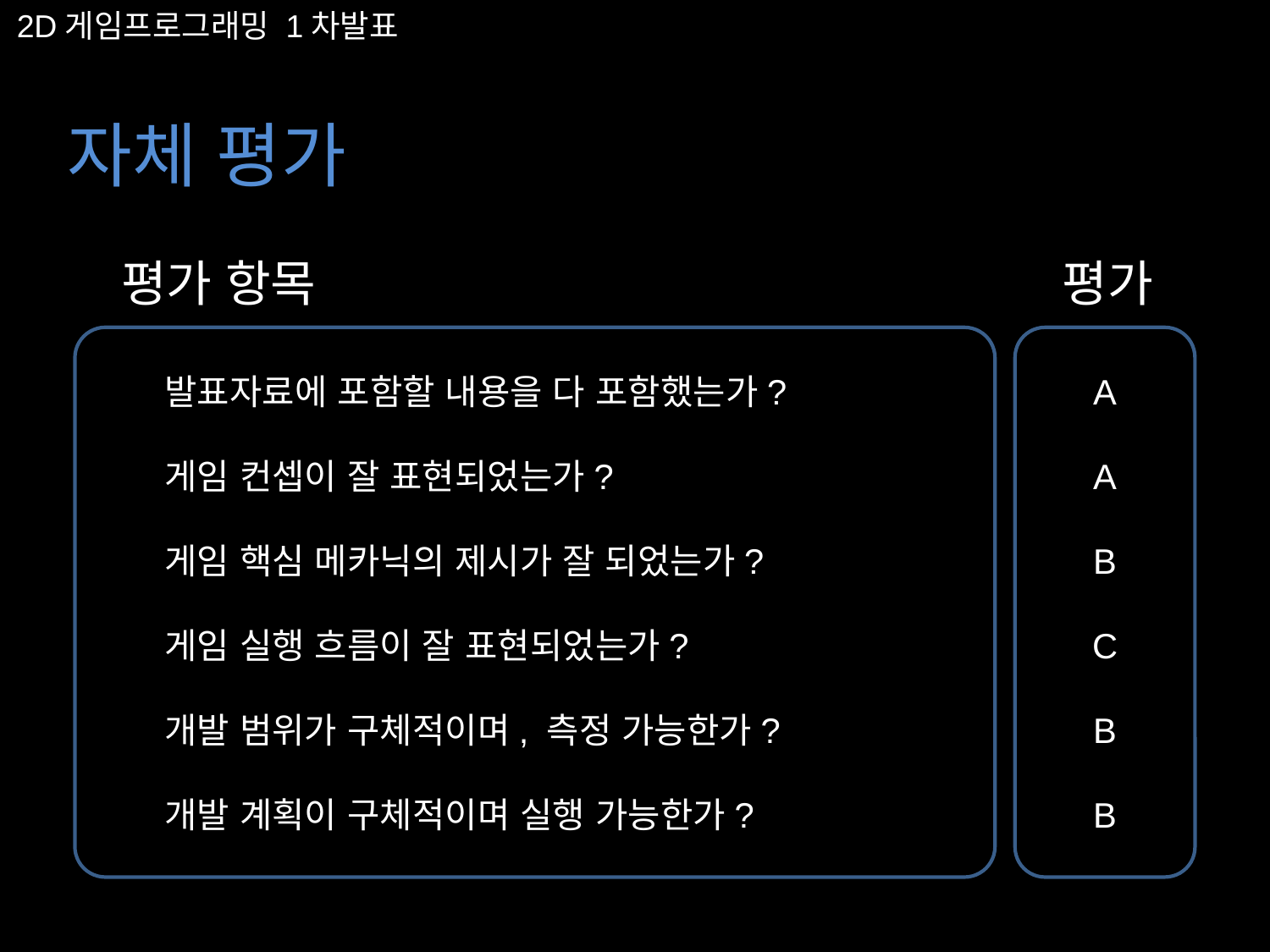

2D게임프로그래밍 1차발표
자체 평가
평가 항목
평가

발표자료에 포함할 내용을 다 포함했는가?

게임 컨셉이 잘 표현되었는가?

게임 핵심 메카닉의 제시가 잘 되었는가?

게임 실행 흐름이 잘 표현되었는가?

개발 범위가 구체적이며, 측정 가능한가?

개발 계획이 구체적이며 실행 가능한가?
A

A

B

C

B

B